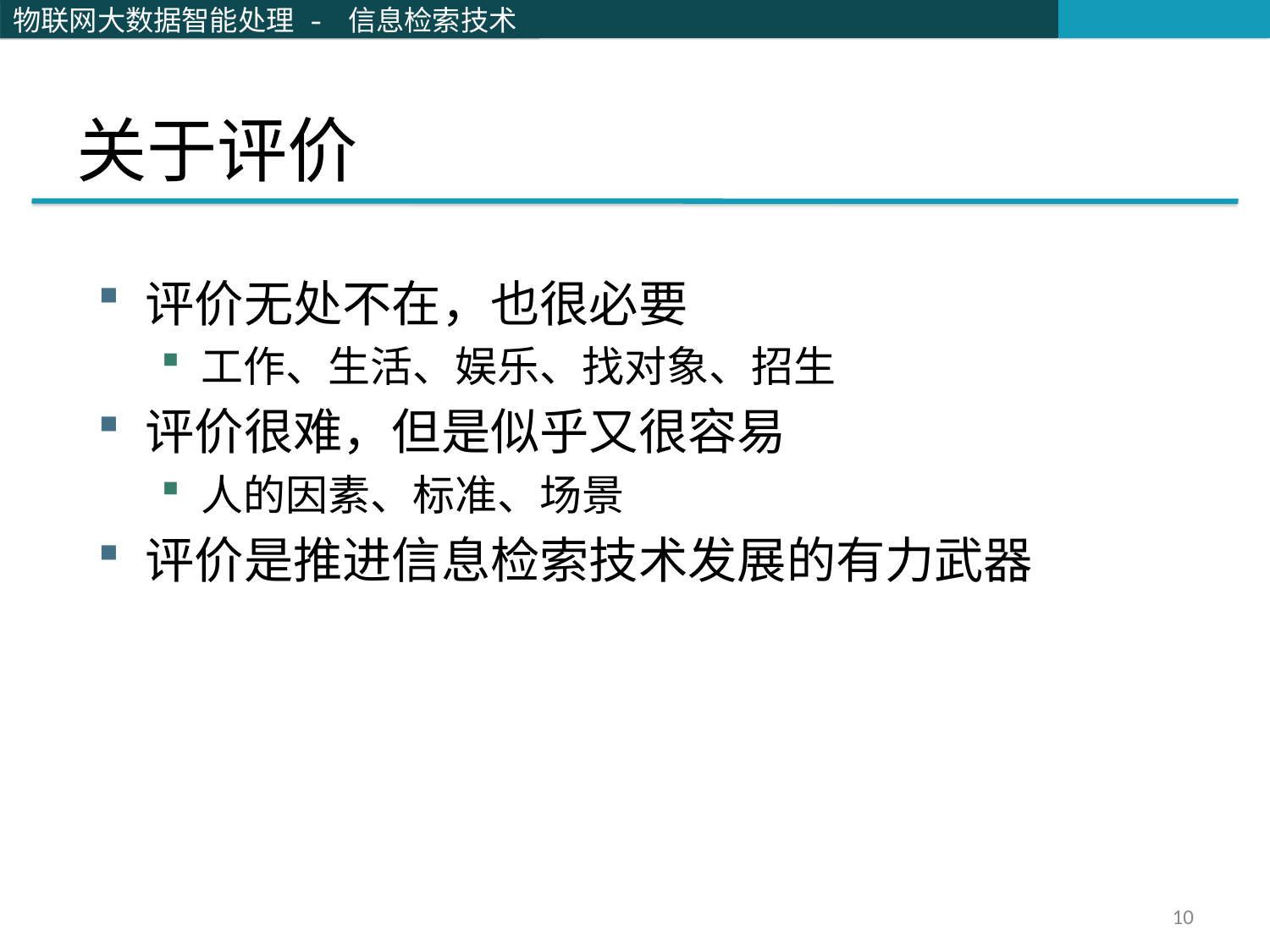

# 关于评价
评价无处不在，也很必要
工作、生活、娱乐、找对象、招生
评价很难，但是似乎又很容易
人的因素、标准、场景
评价是推进信息检索技术发展的有力武器
10